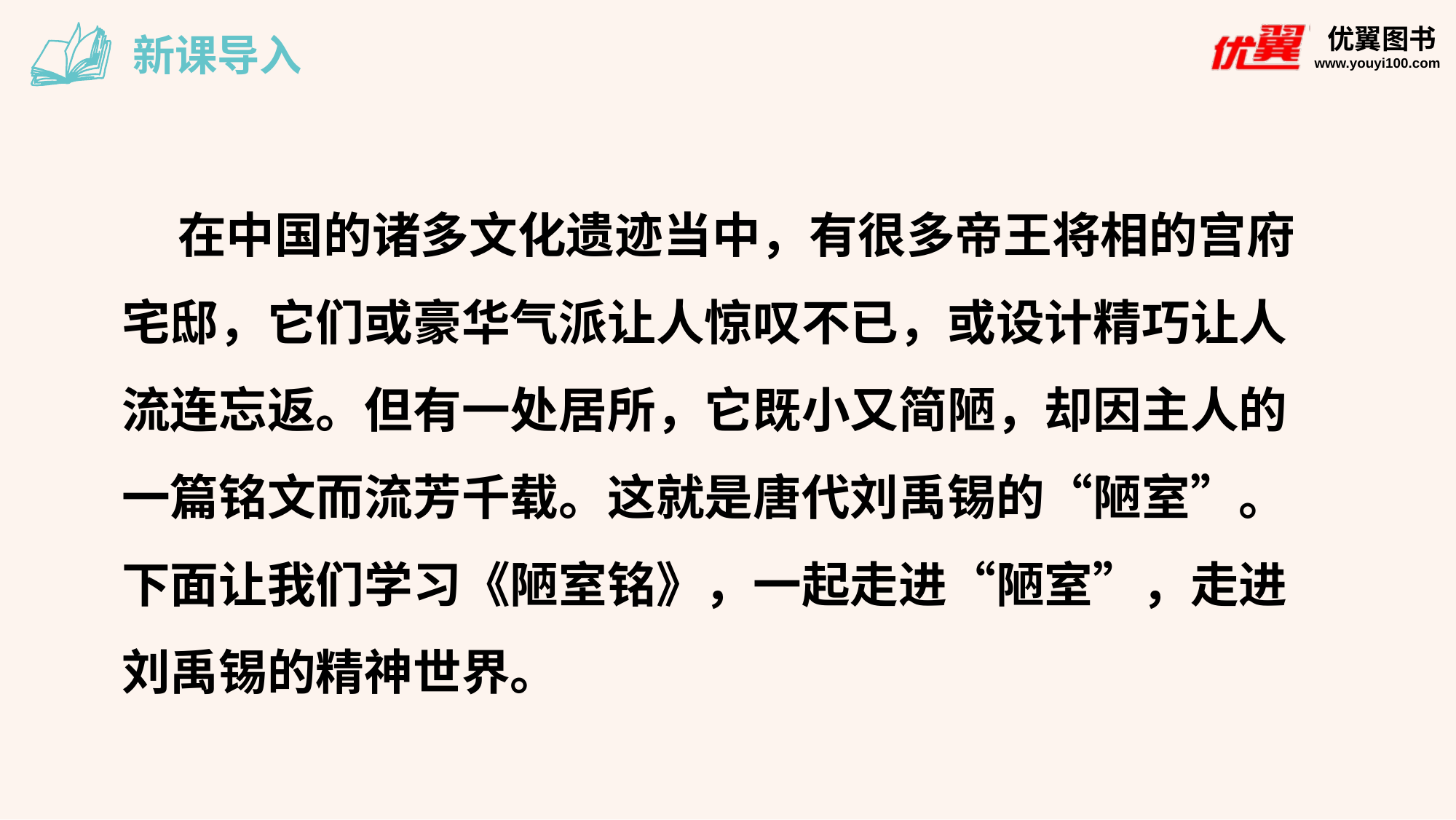

新课导入
    在中国的诸多文化遗迹当中，有很多帝王将相的宫府宅邸，它们或豪华气派让人惊叹不已，或设计精巧让人流连忘返。但有一处居所，它既小又简陋，却因主人的一篇铭文而流芳千载。这就是唐代刘禹锡的“陋室”。下面让我们学习《陋室铭》，一起走进“陋室”，走进刘禹锡的精神世界。